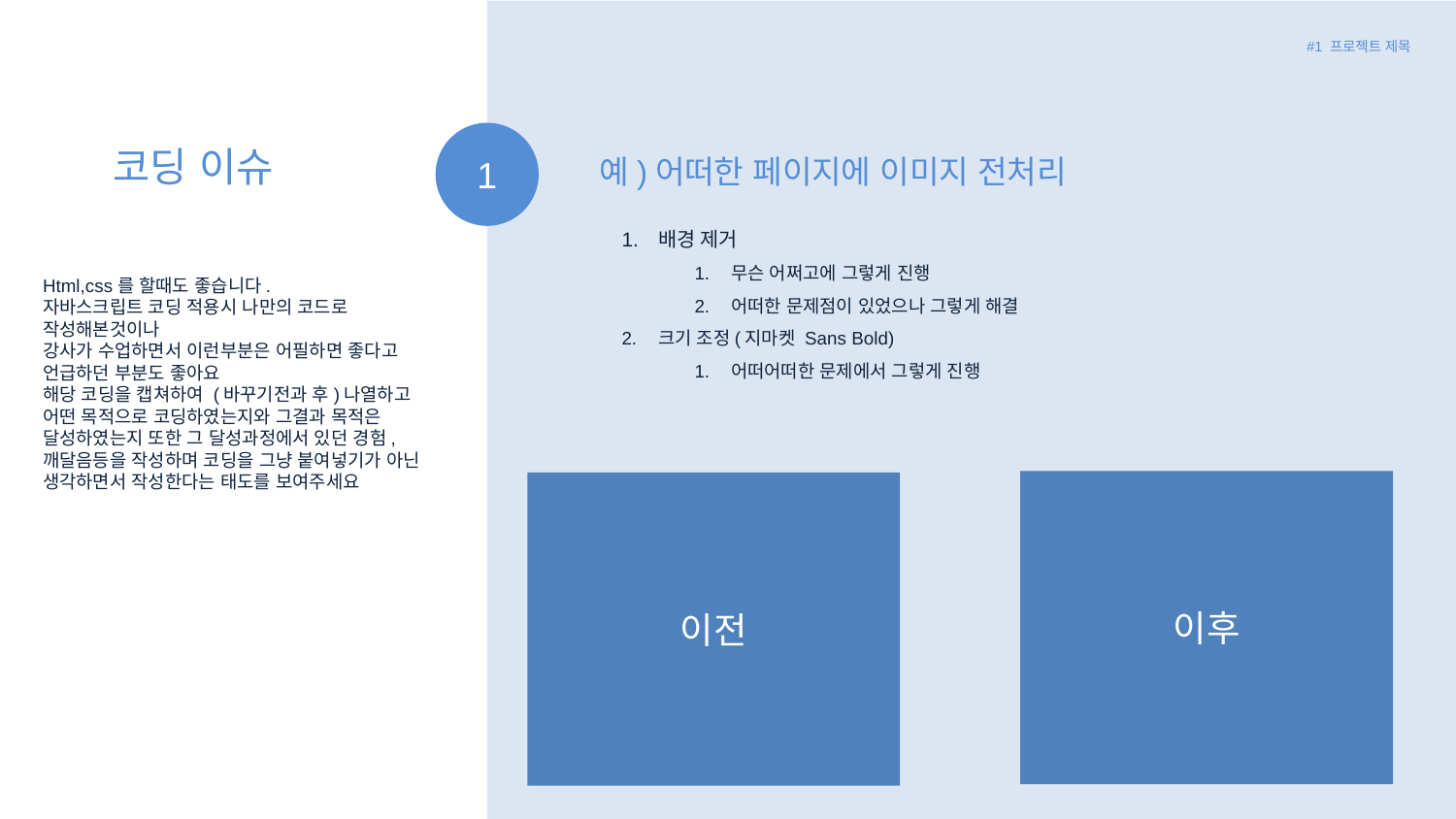

#1 프로젝트 제목
1
코딩 이슈
예)어떠한 페이지에 이미지 전처리
배경 제거
무슨 어쩌고에 그렇게 진행
어떠한 문제점이 있었으나 그렇게 해결
크기 조정(지마켓 Sans Bold)
어떠어떠한 문제에서 그렇게 진행
Html,css를 할때도 좋습니다.
자바스크립트 코딩 적용시 나만의 코드로 작성해본것이나
강사가 수업하면서 이런부분은 어필하면 좋다고 언급하던 부분도 좋아요
해당 코딩을 캡쳐하여 (바꾸기전과 후)나열하고 어떤 목적으로 코딩하였는지와 그결과 목적은 달성하였는지 또한 그 달성과정에서 있던 경험, 깨달음등을 작성하며 코딩을 그냥 붙여넣기가 아닌 생각하면서 작성한다는 태도를 보여주세요
이후
이전